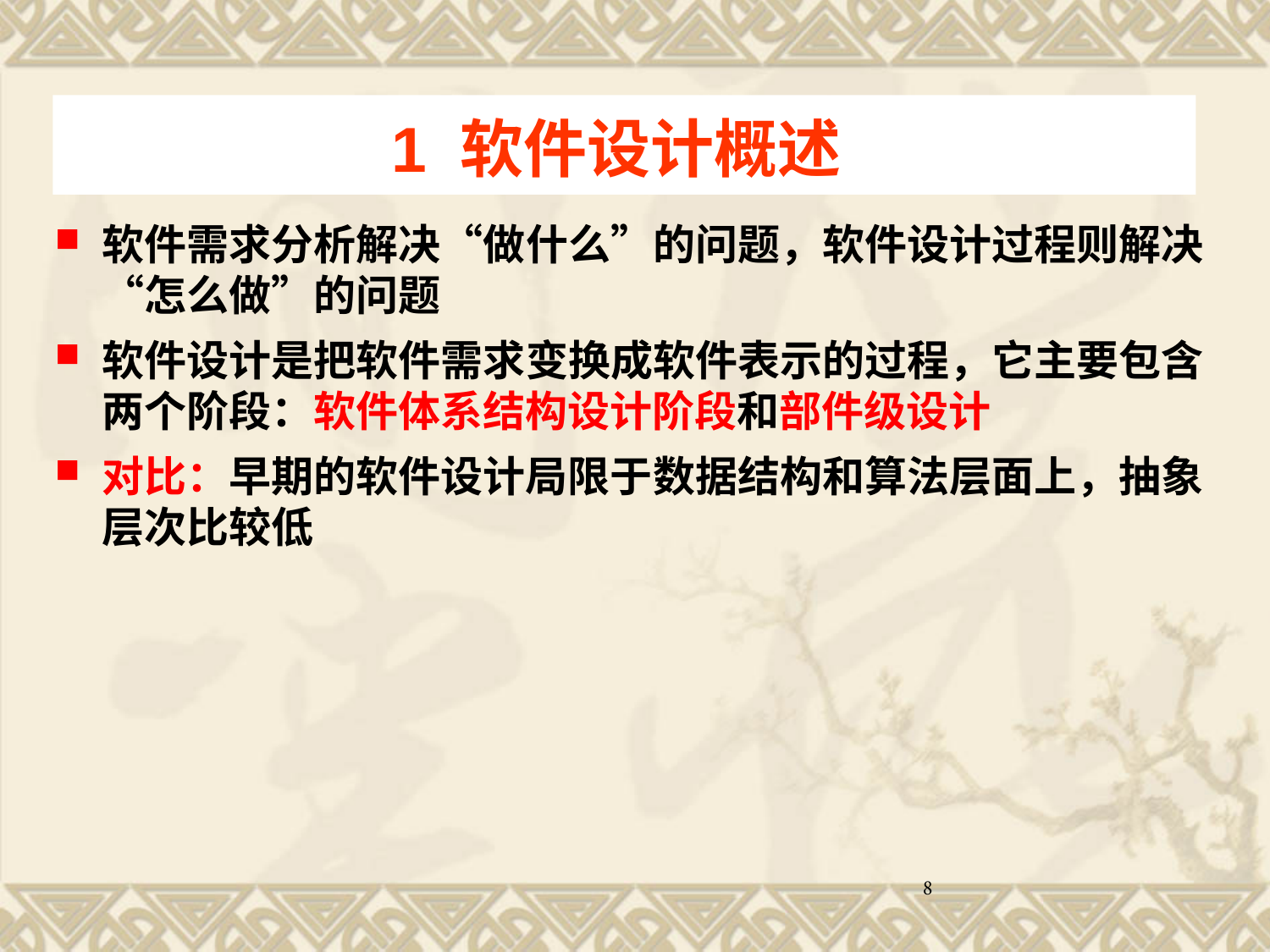

1 软件设计概述
软件需求分析解决“做什么”的问题，软件设计过程则解决“怎么做”的问题
软件设计是把软件需求变换成软件表示的过程，它主要包含两个阶段：软件体系结构设计阶段和部件级设计
对比：早期的软件设计局限于数据结构和算法层面上，抽象层次比较低

8